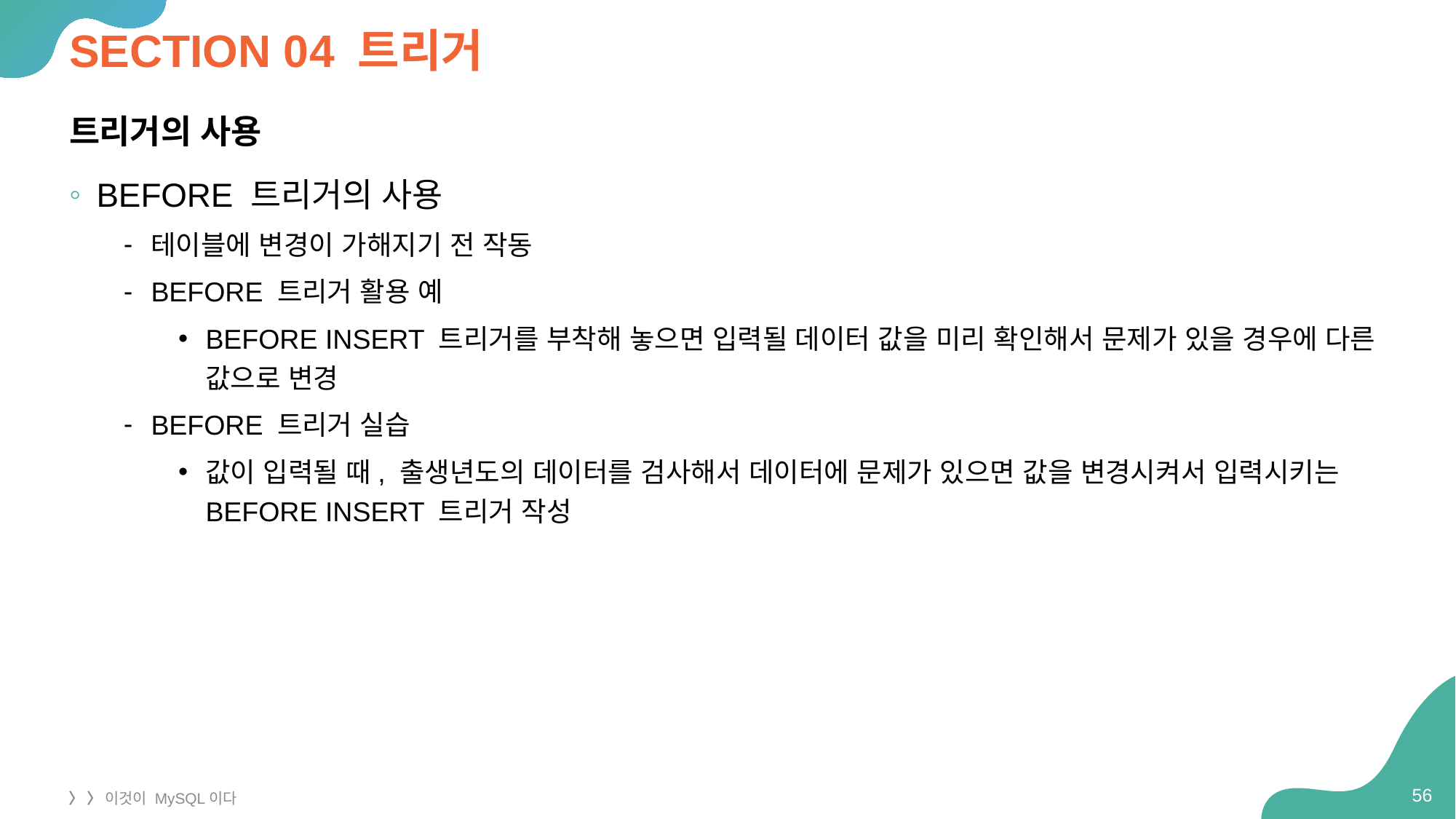

# SECTION 04 트리거
트리거의 사용
BEFORE 트리거의 사용
테이블에 변경이 가해지기 전 작동
BEFORE 트리거 활용 예
BEFORE INSERT 트리거를 부착해 놓으면 입력될 데이터 값을 미리 확인해서 문제가 있을 경우에 다른 값으로 변경
BEFORE 트리거 실습
값이 입력될 때, 출생년도의 데이터를 검사해서 데이터에 문제가 있으면 값을 변경시켜서 입력시키는 BEFORE INSERT 트리거 작성
56
〉 〉 이것이 MySQL이다